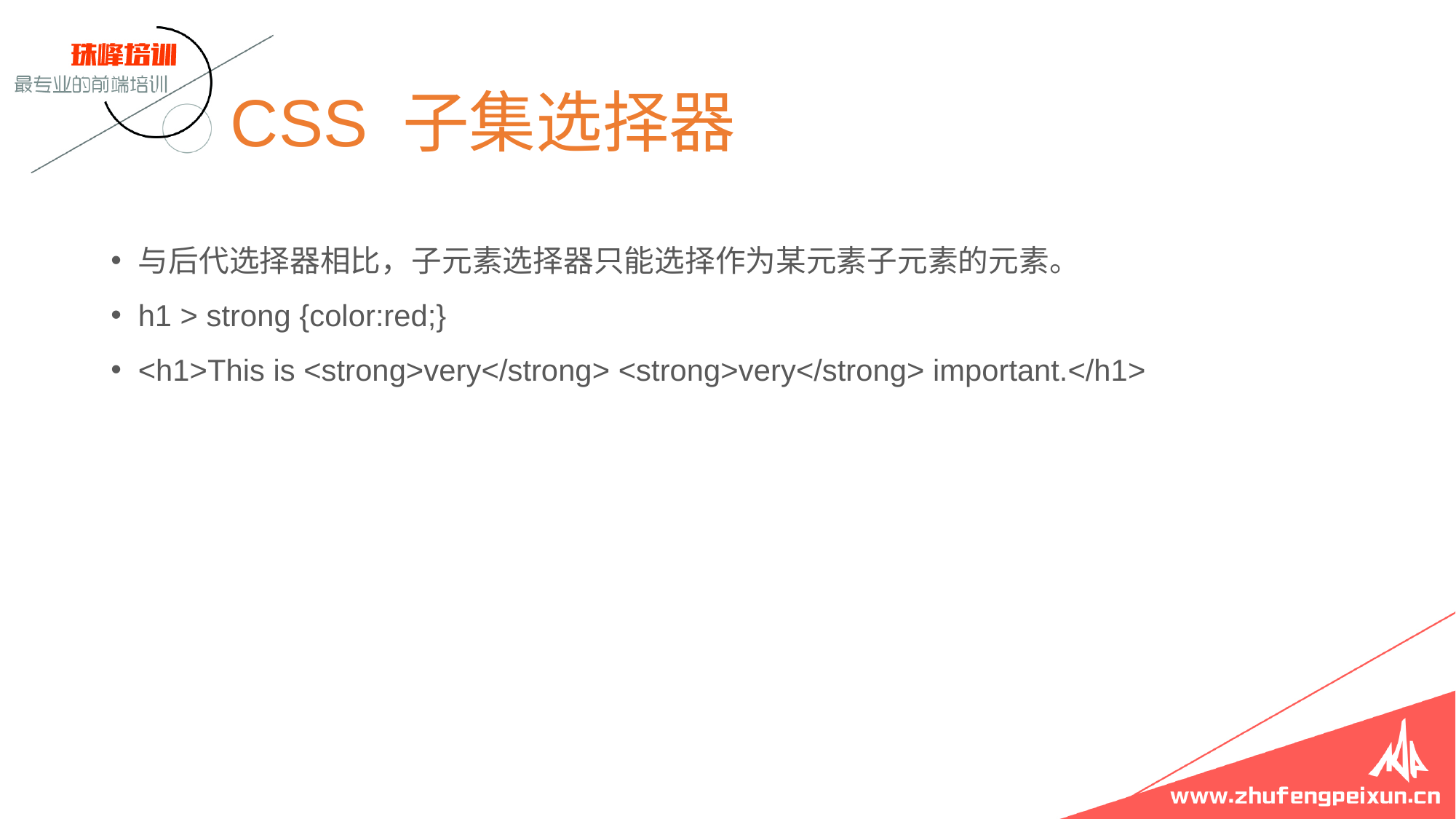

# CSS 子集选择器
与后代选择器相比，子元素选择器只能选择作为某元素子元素的元素。
h1 > strong {color:red;}
<h1>This is <strong>very</strong> <strong>very</strong> important.</h1>